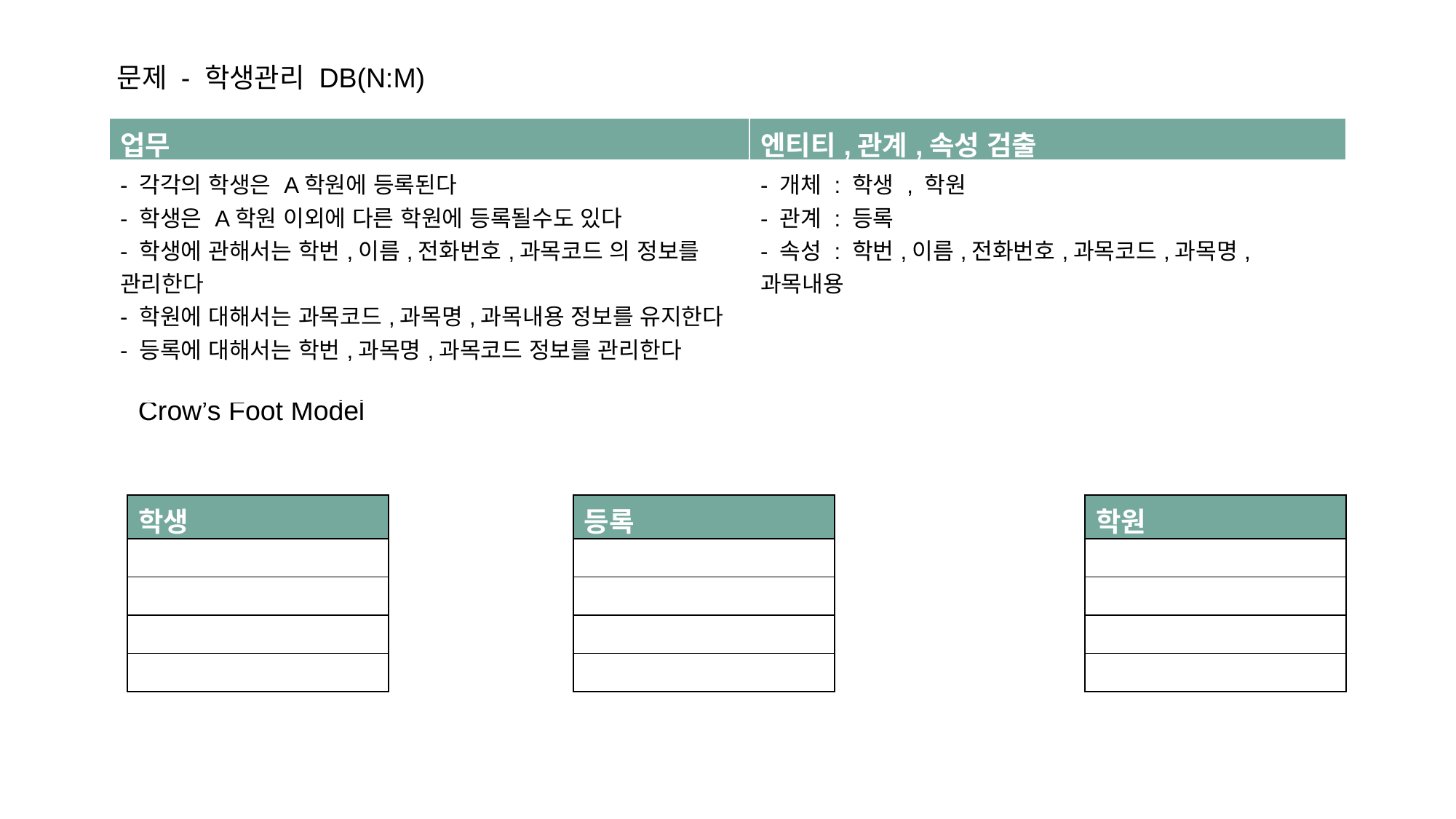

문제 - 학생관리 DB(N:M)
| 업무 | 엔티티,관계,속성 검출 |
| --- | --- |
| - 각각의 학생은 A학원에 등록된다 - 학생은 A학원 이외에 다른 학원에 등록될수도 있다 - 학생에 관해서는 학번,이름,전화번호,과목코드 의 정보를 관리한다 - 학원에 대해서는 과목코드,과목명,과목내용 정보를 유지한다 - 등록에 대해서는 학번,과목명,과목코드 정보를 관리한다 | - 개체 : 학생 , 학원 - 관계 : 등록 - 속성 : 학번,이름,전화번호,과목코드,과목명,과목내용 |
|  |  |
Crow’s Foot Model
| 학생 |
| --- |
|  |
|  |
|  |
|  |
| 등록 |
| --- |
|  |
|  |
|  |
|  |
| 학원 |
| --- |
|  |
|  |
|  |
|  |